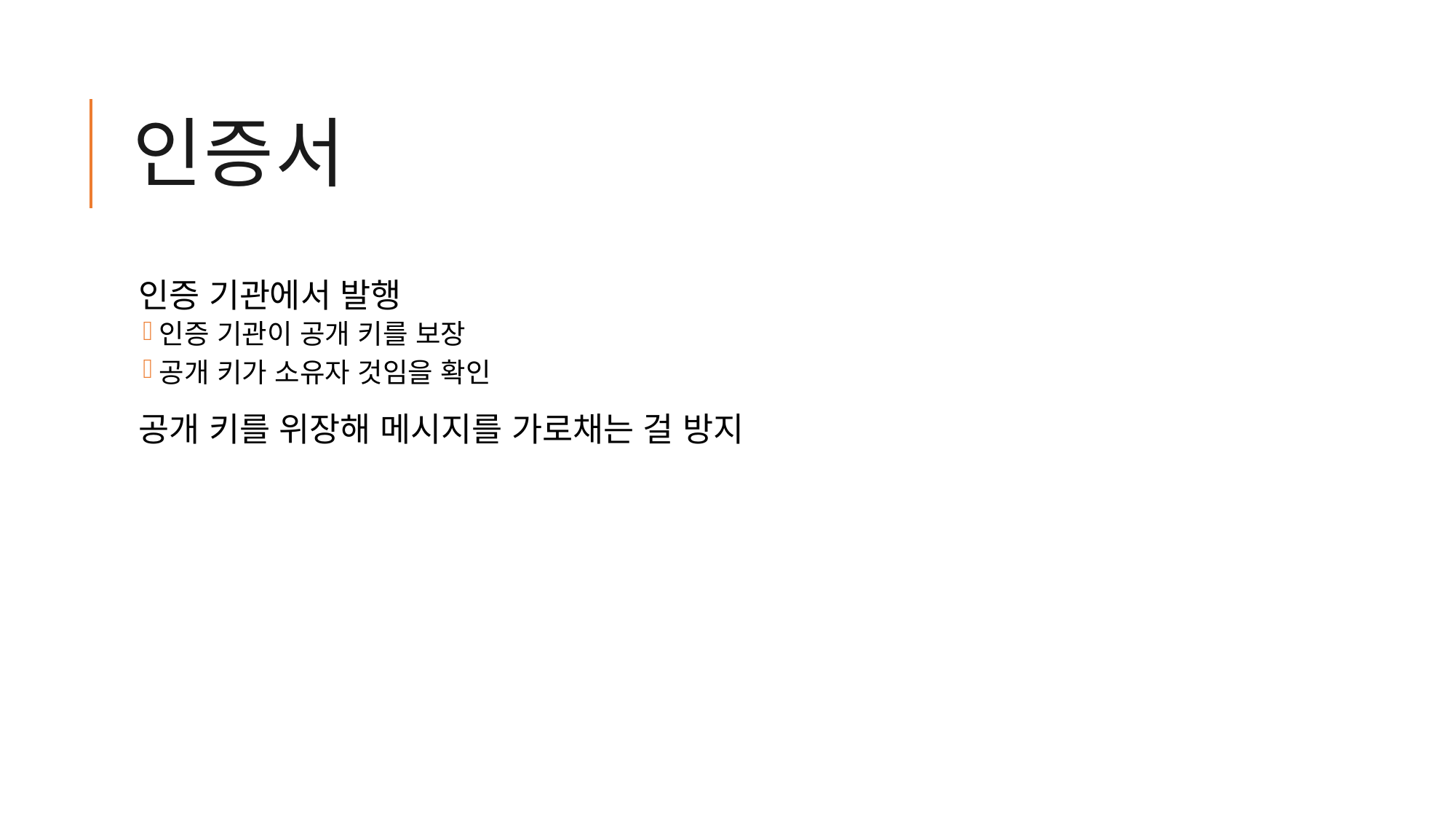

# 인증서
인증 기관에서 발행
인증 기관이 공개 키를 보장
공개 키가 소유자 것임을 확인
공개 키를 위장해 메시지를 가로채는 걸 방지